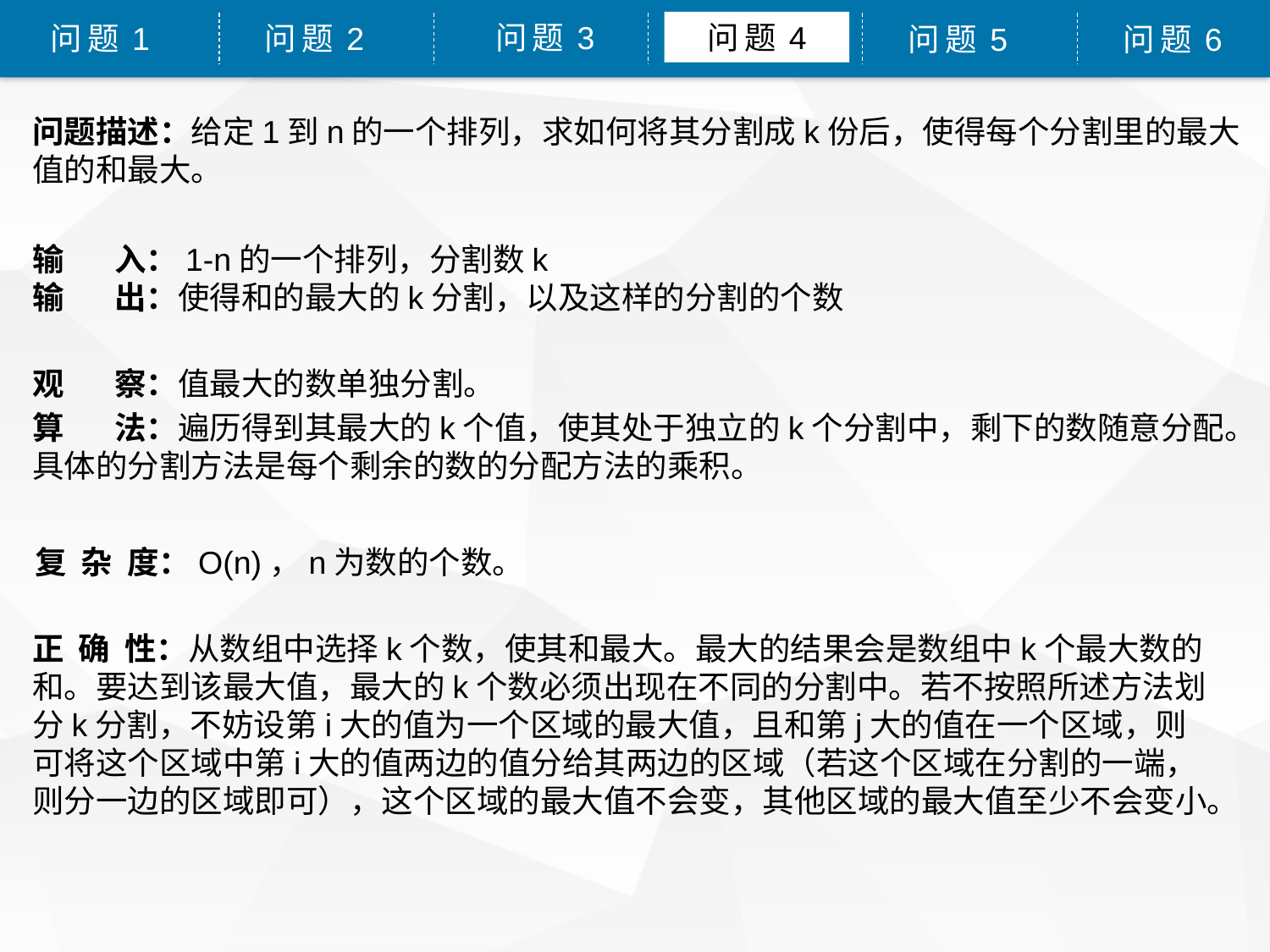

问题3
问题4
问题1
问题2
问题5
问题6
问题描述：给定1到n的一个排列，求如何将其分割成k份后，使得每个分割里的最大值的和最大。
输       入：1-n的一个排列，分割数k
输       出：使得和的最大的k分割，以及这样的分割的个数
观       察：值最大的数单独分割。
算       法：遍历得到其最大的k个值，使其处于独立的k个分割中，剩下的数随意分配。具体的分割方法是每个剩余的数的分配方法的乘积。
复  杂  度：O(n)，n为数的个数。
正  确  性：从数组中选择k个数，使其和最大。最大的结果会是数组中k个最大数的和。要达到该最大值，最大的k个数必须出现在不同的分割中。若不按照所述方法划分k分割，不妨设第i大的值为一个区域的最大值，且和第j大的值在一个区域，则可将这个区域中第i大的值两边的值分给其两边的区域（若这个区域在分割的一端，则分一边的区域即可），这个区域的最大值不会变，其他区域的最大值至少不会变小。